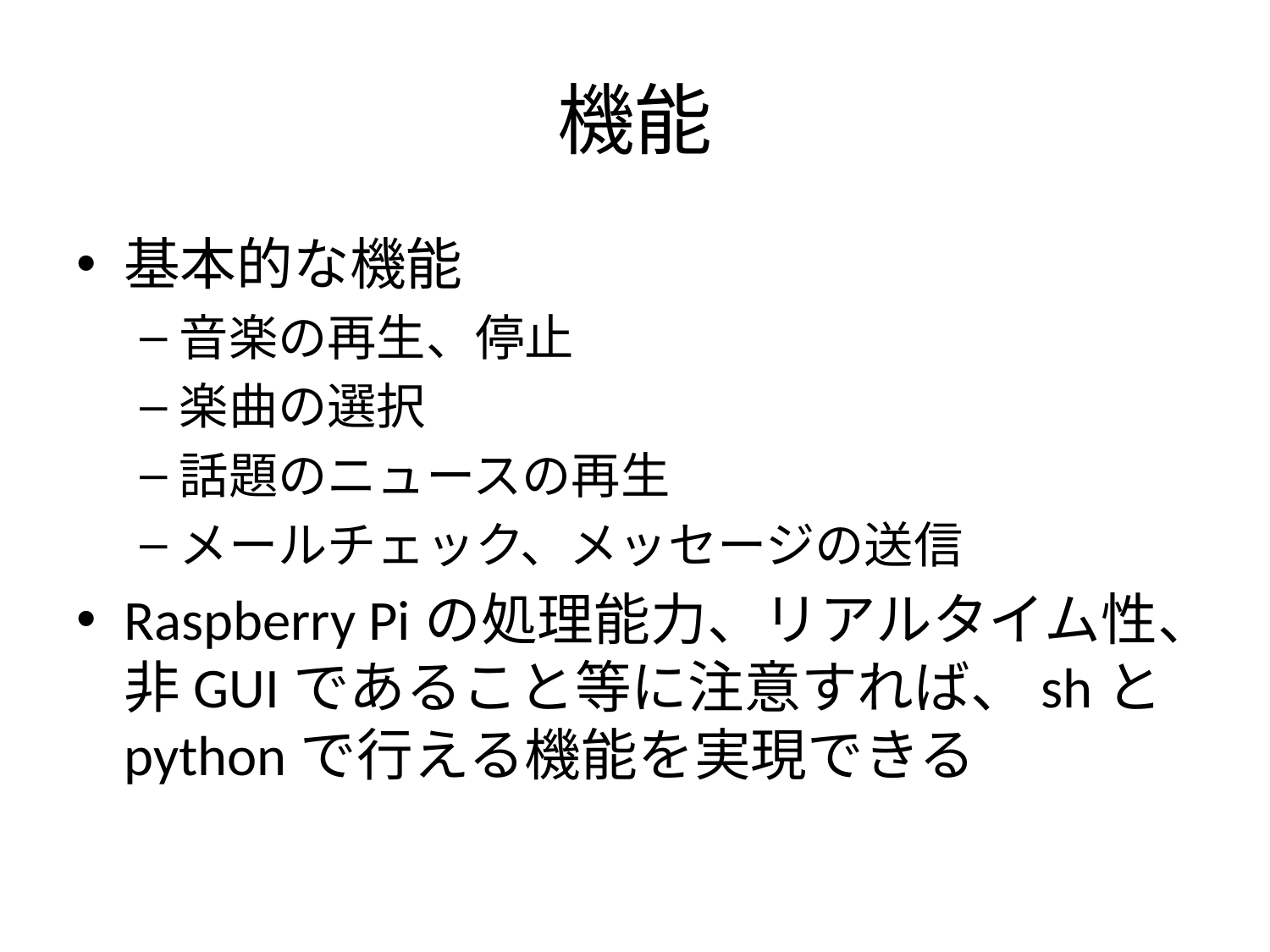

# 機能
基本的な機能
音楽の再生、停止
楽曲の選択
話題のニュースの再生
メールチェック、メッセージの送信
Raspberry Piの処理能力、リアルタイム性、非GUIであること等に注意すれば、shとpythonで行える機能を実現できる